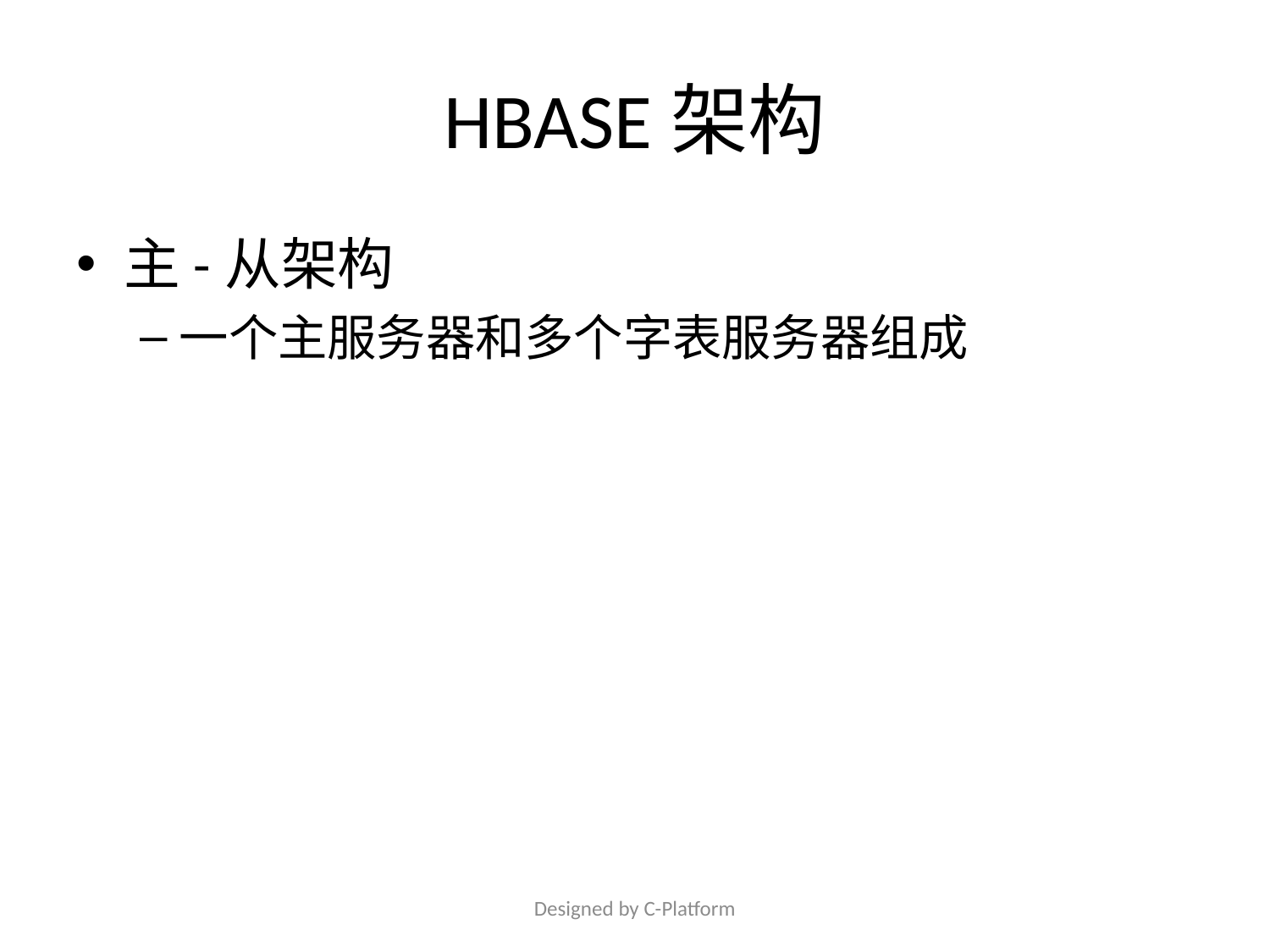

# HBASE架构
主-从架构
一个主服务器和多个字表服务器组成
Designed by C-Platform